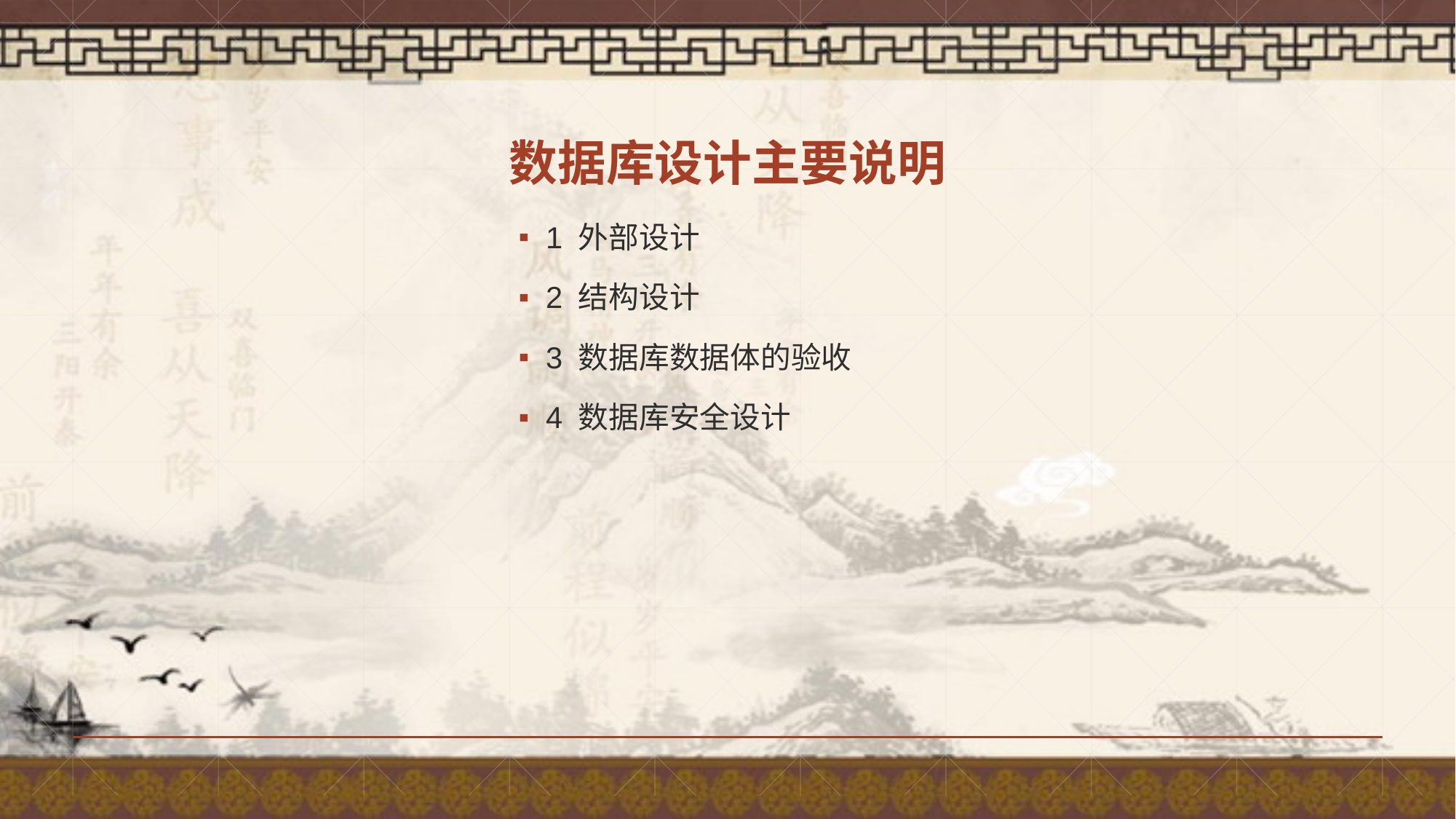

# 数据库设计主要说明
1 外部设计
2 结构设计
3 数据库数据体的验收
4 数据库安全设计